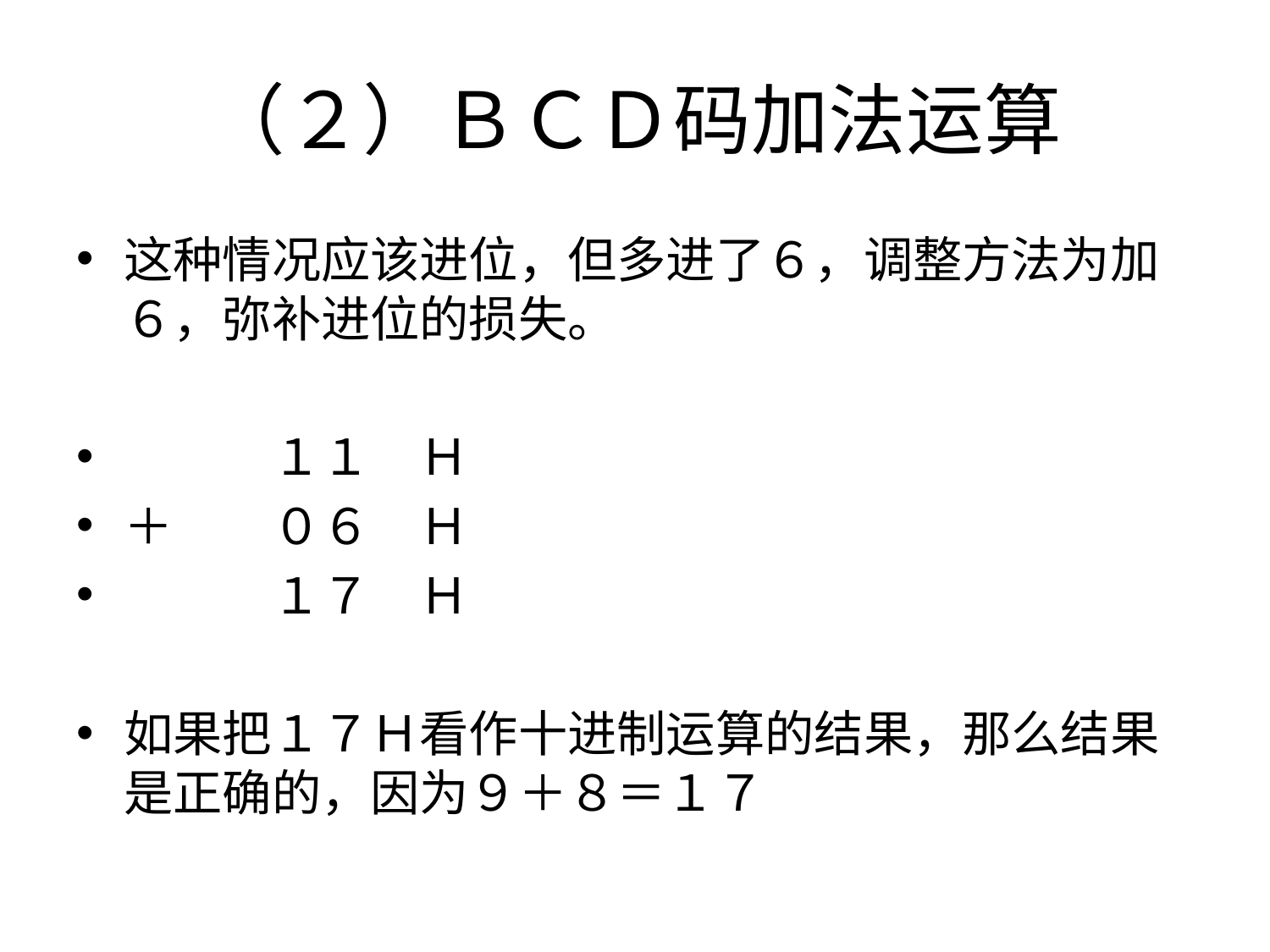

# （２）ＢＣＤ码加法运算
这种情况应该进位，但多进了６，调整方法为加６，弥补进位的损失。

　　　１１　Ｈ
＋　　０６　Ｈ
　　　１７　Ｈ

如果把１７Ｈ看作十进制运算的结果，那么结果是正确的，因为９＋８＝１７